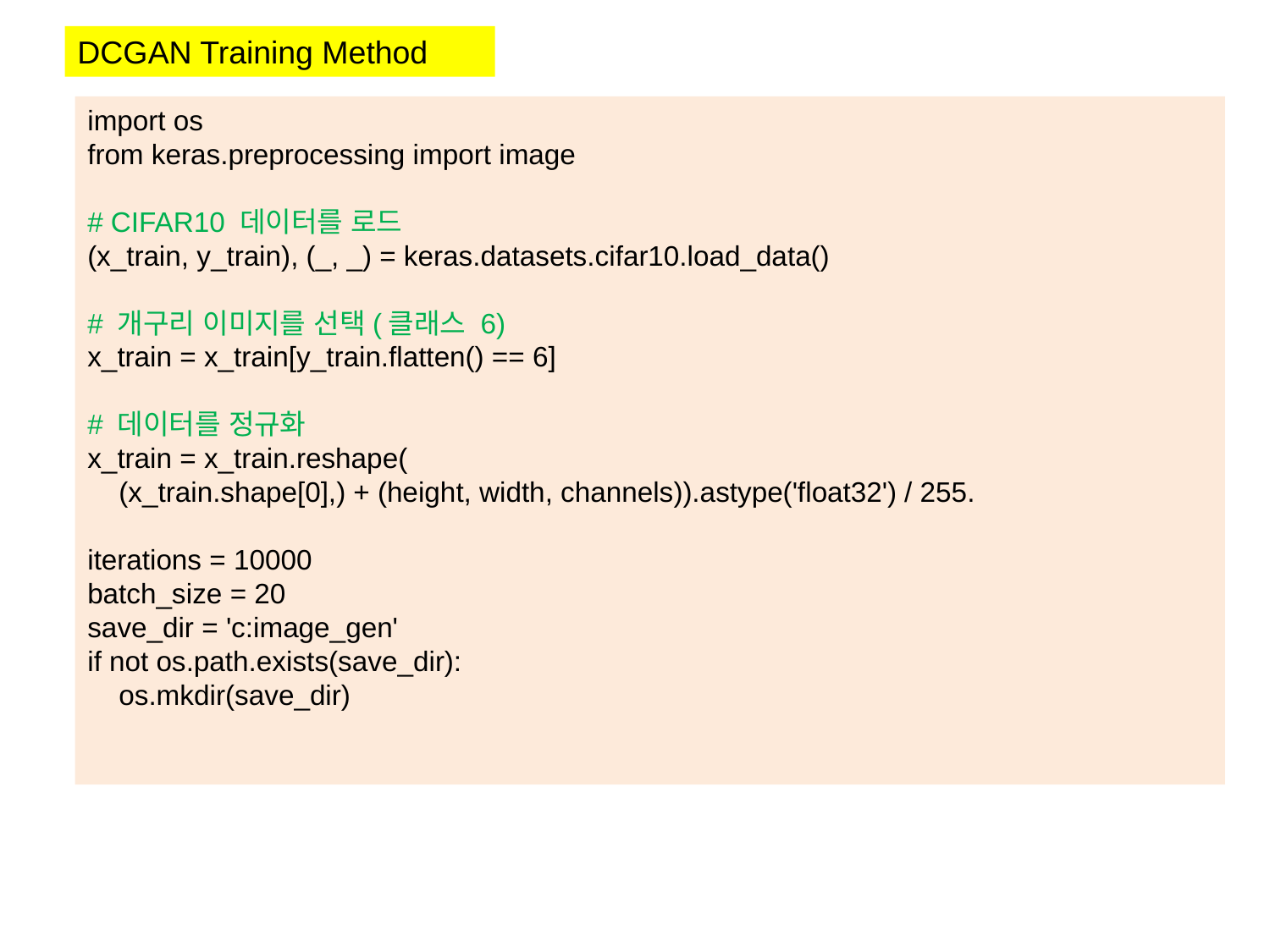

DCGAN Training Method
import os
from keras.preprocessing import image
# CIFAR10 데이터를 로드
(x_train, y_train), (_, _) = keras.datasets.cifar10.load_data()
# 개구리 이미지를 선택(클래스 6)
x_train = x_train[y_train.flatten() == 6]
# 데이터를 정규화
x_train = x_train.reshape(
    (x_train.shape[0],) + (height, width, channels)).astype('float32') / 255.
iterations = 10000
batch_size = 20
save_dir = 'c:image_gen'
if not os.path.exists(save_dir):
    os.mkdir(save_dir)